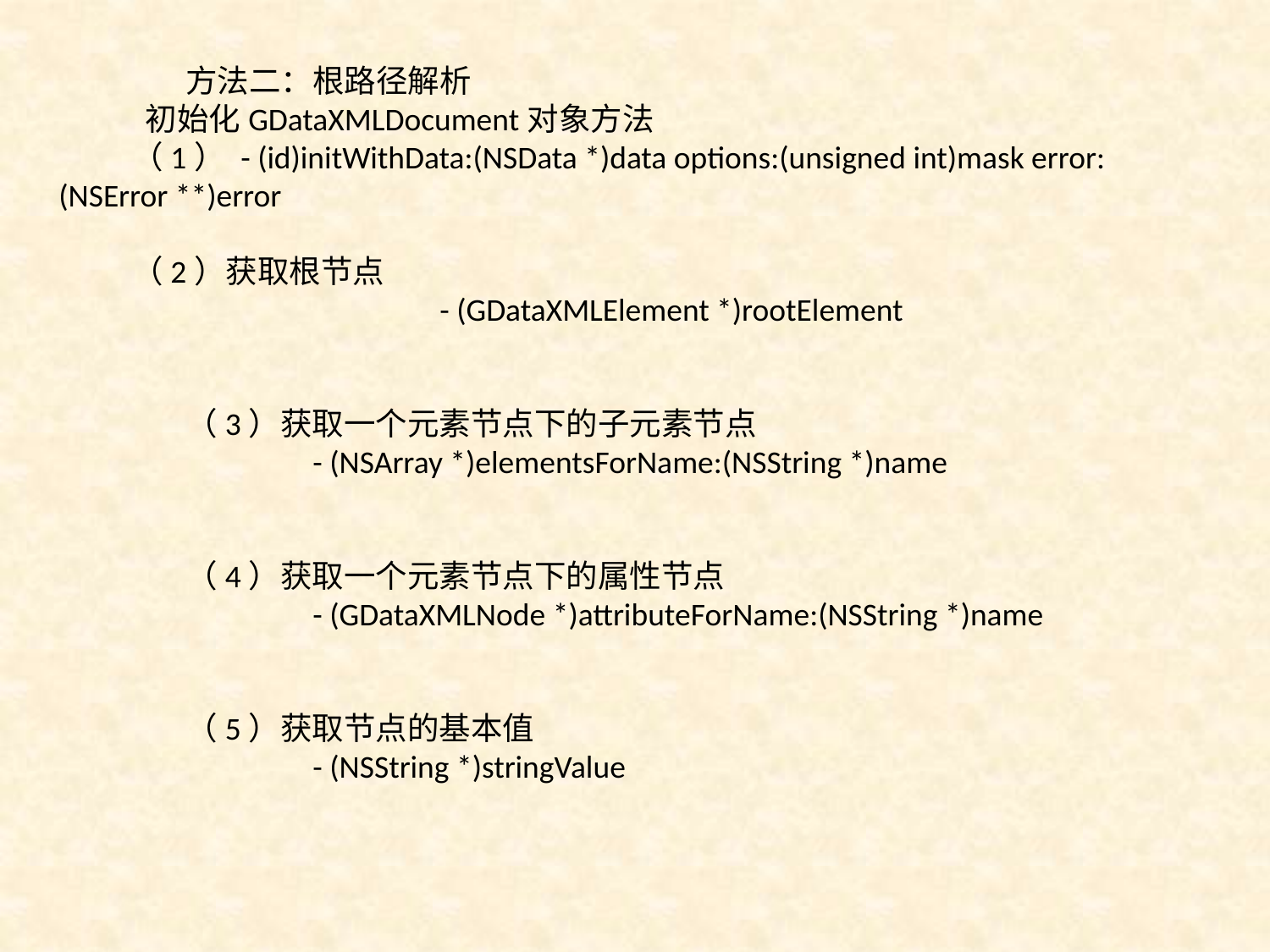

方法二：根路径解析
           初始化GDataXMLDocument对象方法
         （1） - (id)initWithData:(NSData *)data options:(unsigned int)mask error:(NSError **)error

         （2）获取根节点
			- (GDataXMLElement *)rootElement

	（3）获取一个元素节点下的子元素节点
		- (NSArray *)elementsForName:(NSString *)name

	（4）获取一个元素节点下的属性节点
		- (GDataXMLNode *)attributeForName:(NSString *)name

	（5）获取节点的基本值
		- (NSString *)stringValue